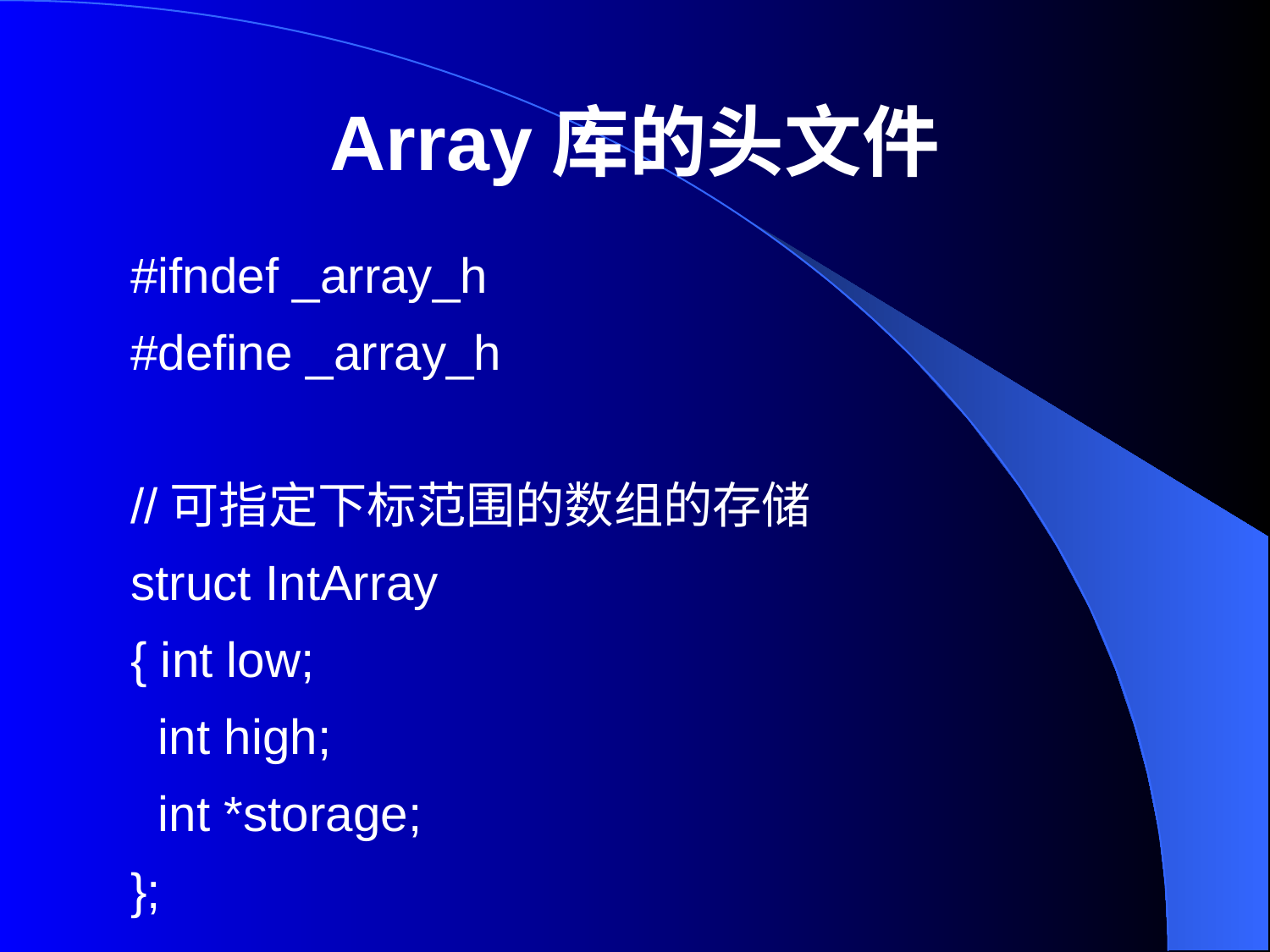

# Array库的头文件
#ifndef _array_h
#define _array_h

//可指定下标范围的数组的存储
struct IntArray
{ int low;
  int high;
  int *storage;
};